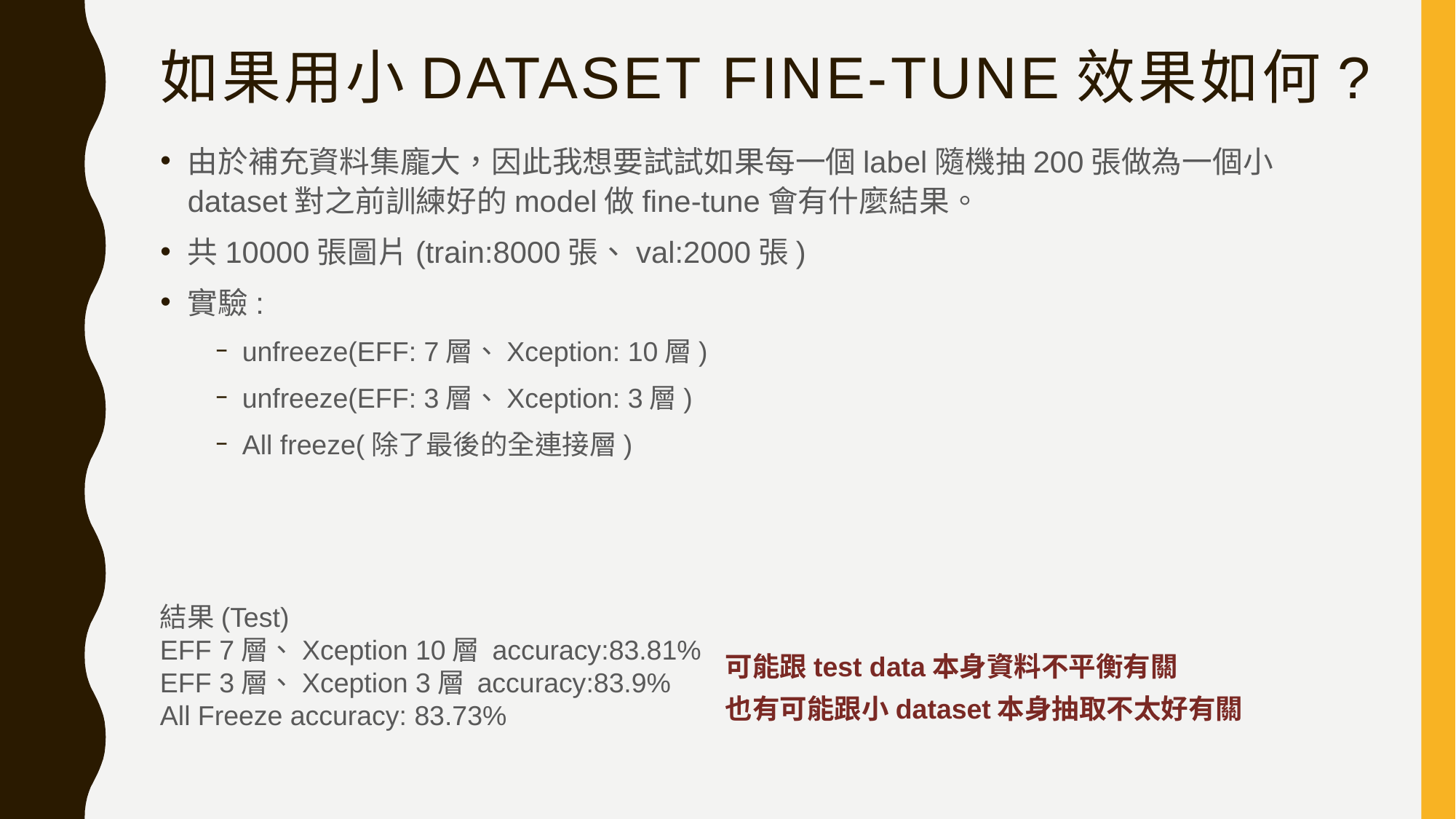

# 如果用小dataset fine-tune效果如何?
由於補充資料集龐大，因此我想要試試如果每一個label隨機抽200張做為一個小dataset對之前訓練好的model做fine-tune會有什麼結果。
共10000張圖片(train:8000張、val:2000張)
實驗:
unfreeze(EFF: 7層、Xception: 10層)
unfreeze(EFF: 3層、Xception: 3層)
All freeze(除了最後的全連接層)

結果(Test)
EFF 7層、Xception 10層 accuracy:83.81%
EFF 3層、Xception 3層 accuracy:83.9%
All Freeze accuracy: 83.73%
可能跟test data本身資料不平衡有關
也有可能跟小dataset本身抽取不太好有關